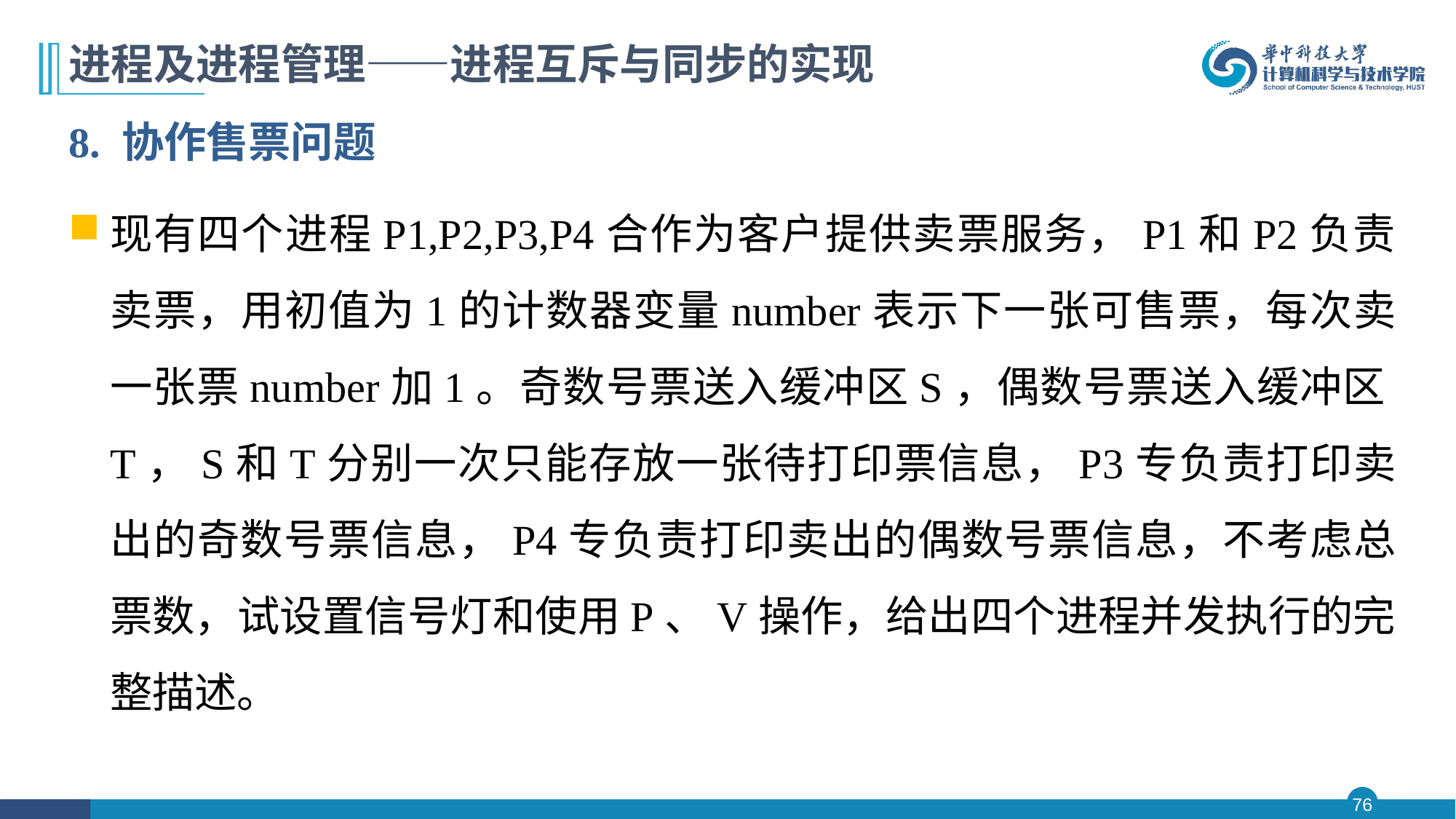

# 进程及进程管理——进程互斥与同步的实现
8. 协作售票问题
现有四个进程P1,P2,P3,P4合作为客户提供卖票服务，P1和P2负责卖票，用初值为1的计数器变量number表示下一张可售票，每次卖一张票number加1。奇数号票送入缓冲区S，偶数号票送入缓冲区T，S和T分别一次只能存放一张待打印票信息，P3专负责打印卖出的奇数号票信息，P4专负责打印卖出的偶数号票信息，不考虑总票数，试设置信号灯和使用P、V操作，给出四个进程并发执行的完整描述。